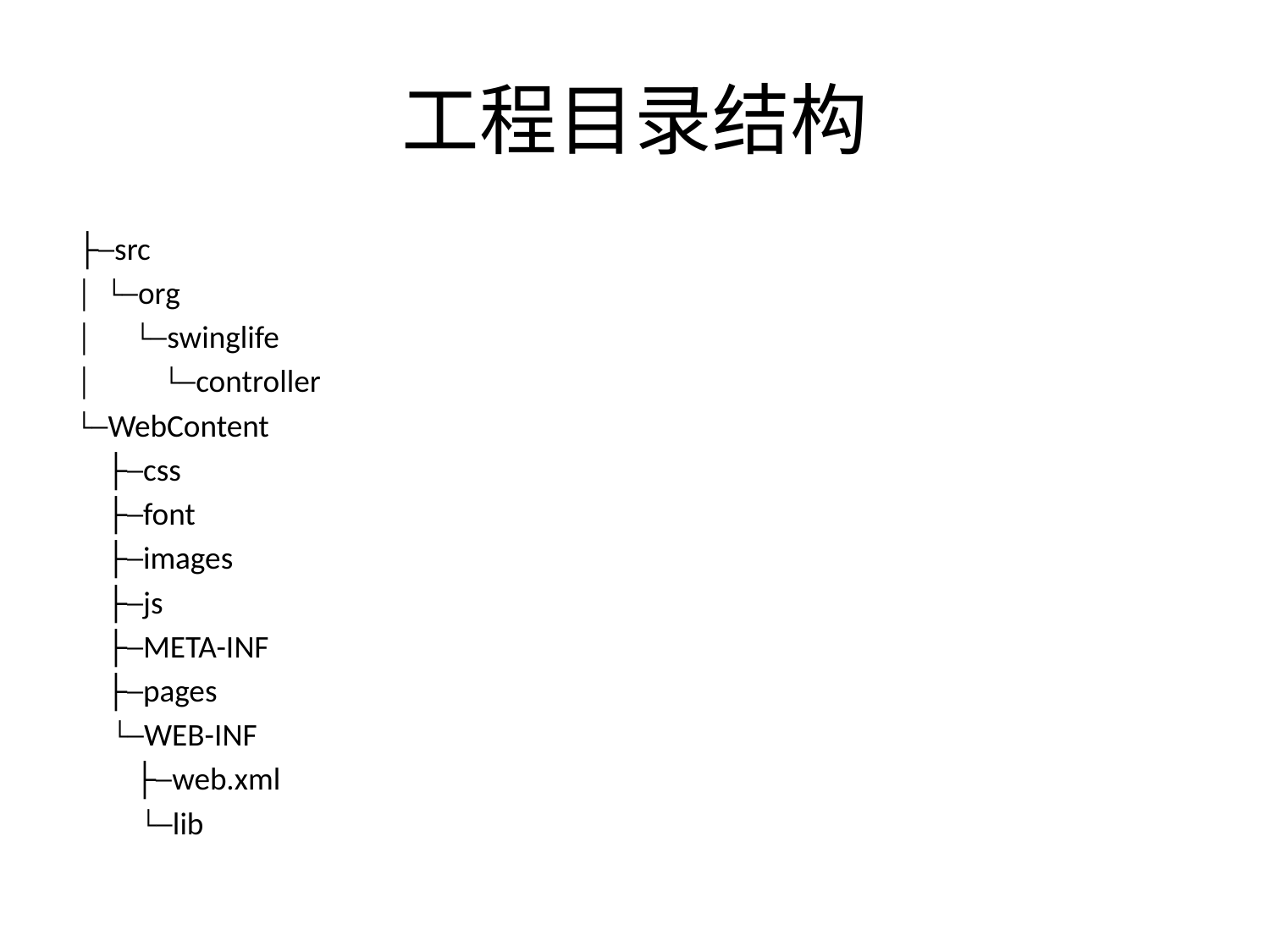

# 工程目录结构
├─src
│  └─org
│      └─swinglife
│          └─controller
└─WebContent
    ├─css
    ├─font
    ├─images
    ├─js
    ├─META-INF
    ├─pages
     └─WEB-INF
        ├─web.xml
         └─lib